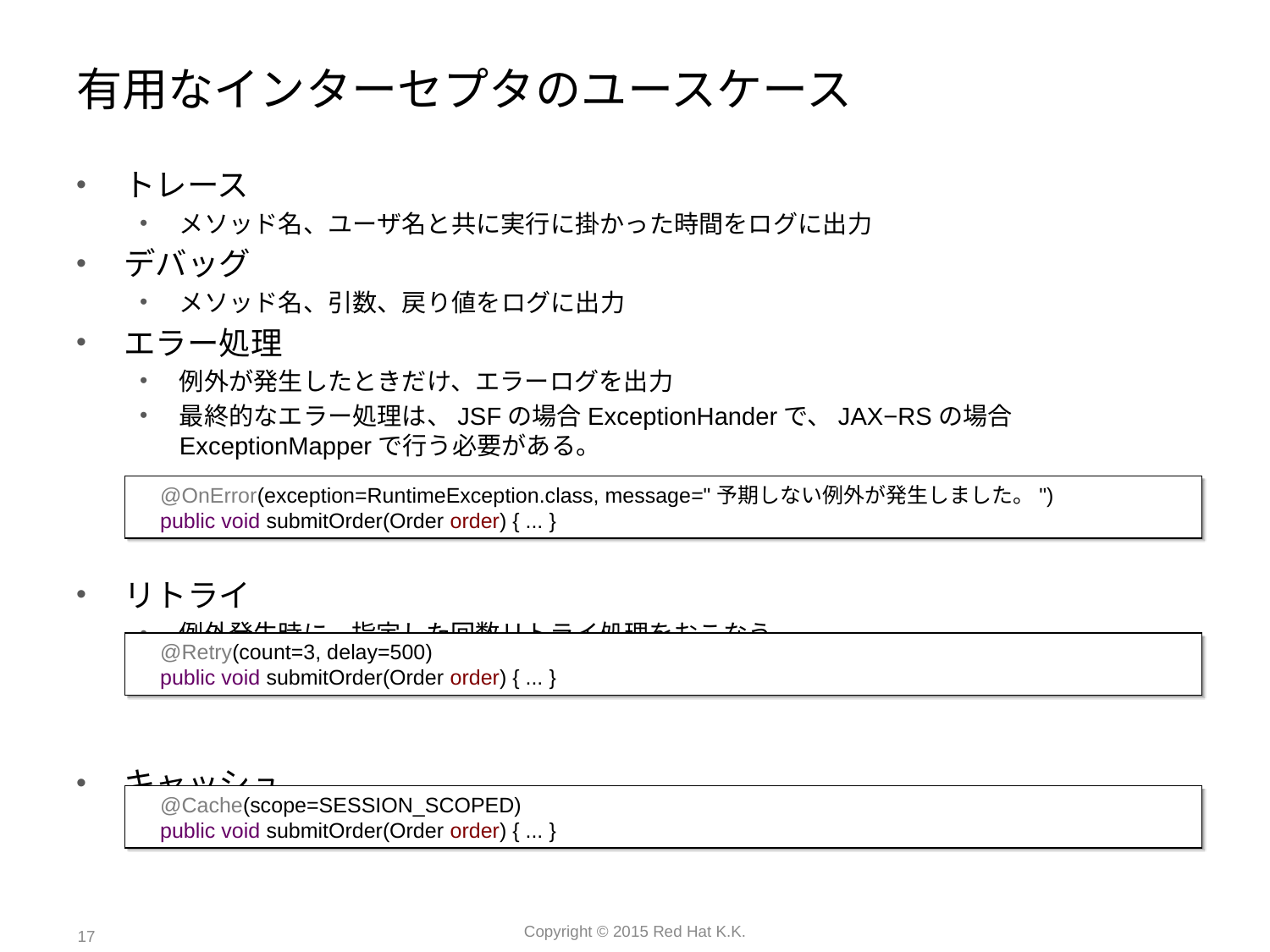

# 有用なインターセプタのユースケース
トレース
メソッド名、ユーザ名と共に実行に掛かった時間をログに出力
デバッグ
メソッド名、引数、戻り値をログに出力
エラー処理
例外が発生したときだけ、エラーログを出力
最終的なエラー処理は、JSFの場合ExceptionHanderで、JAX−RSの場合ExceptionMapperで行う必要がある。

リトライ
例外発生時に、指定した回数リトライ処理をおこなう

キャッシュ
一度実行した結果をキャッシュし、２回目以降キャッシュされた結果を返す
    @OnError(exception=RuntimeException.class, message="予期しない例外が発生しました。")
    public void submitOrder(Order order) { ... }
    @Retry(count=3, delay=500)
    public void submitOrder(Order order) { ... }
    @Cache(scope=SESSION_SCOPED)
    public void submitOrder(Order order) { ... }
17
Copyright © 2015 Red Hat K.K.